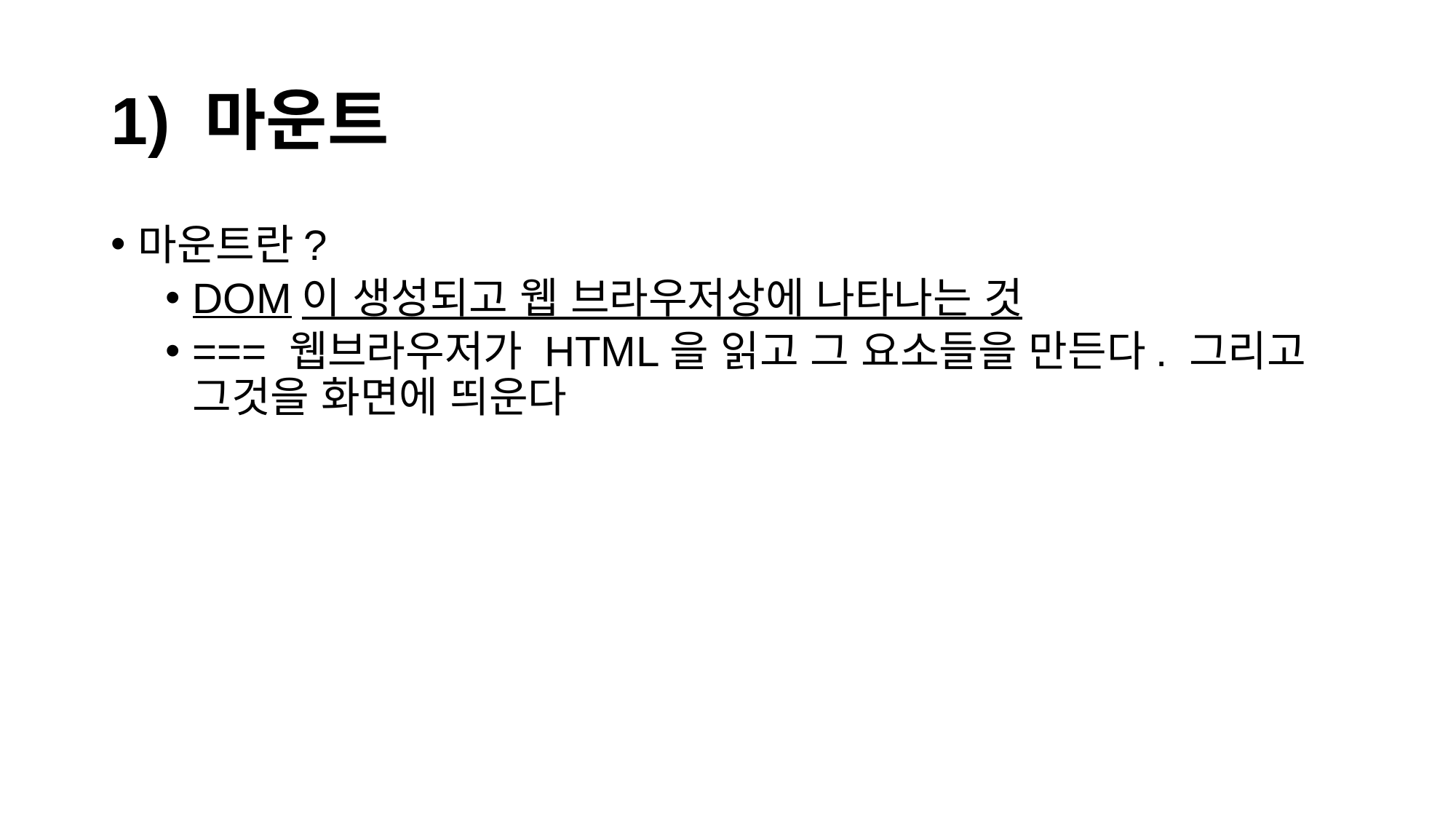

# 1) 마운트
마운트란?
DOM이 생성되고 웹 브라우저상에 나타나는 것
=== 웹브라우저가 HTML을 읽고 그 요소들을 만든다. 그리고 그것을 화면에 띄운다